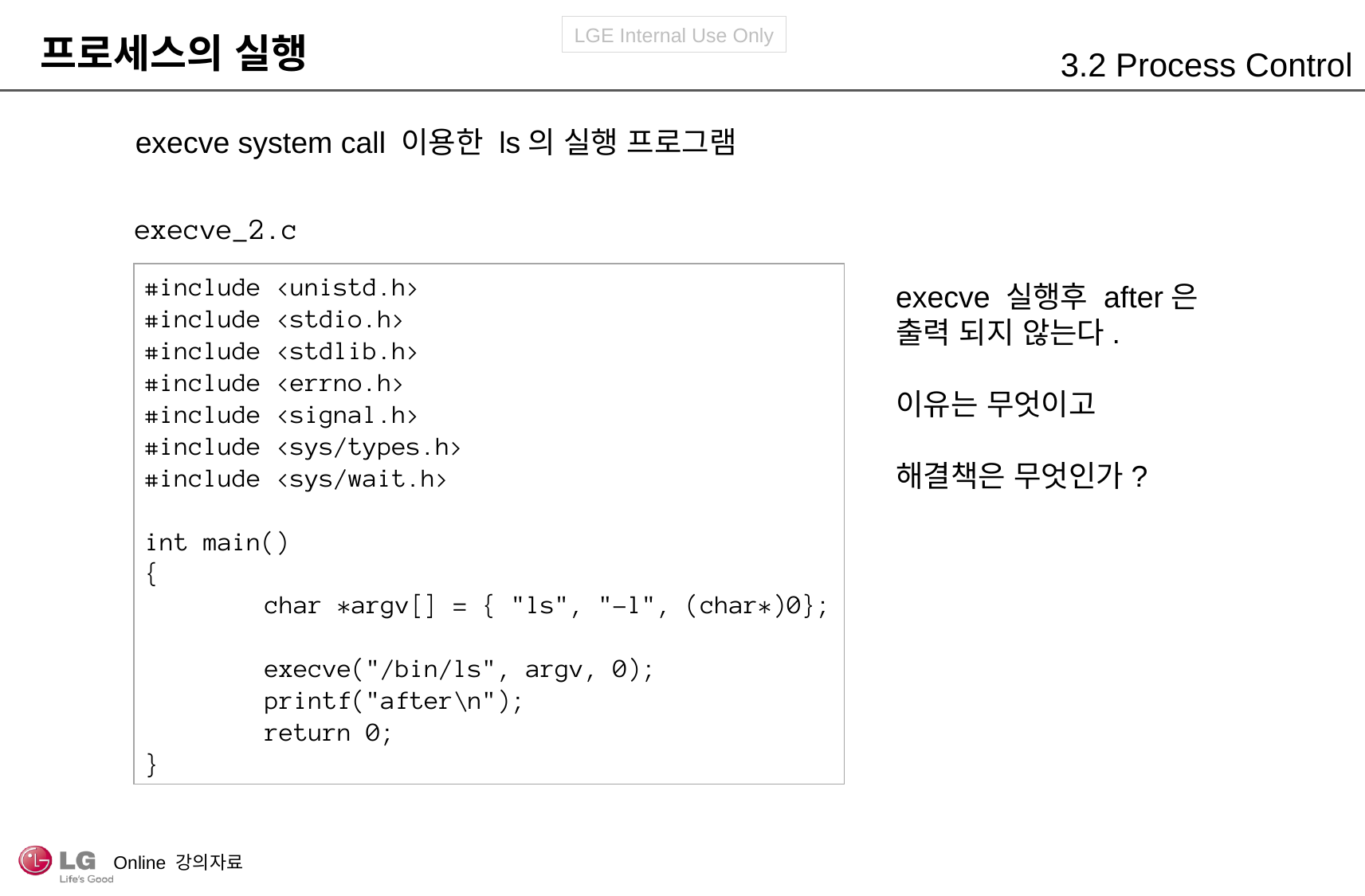

프로세스의 실행
3.2 Process Control

execve system call 이용한 ls의 실행 프로그램
execve_2.c
#include <unistd.h>
#include <stdio.h>
#include <stdlib.h>
#include <errno.h>
#include <signal.h>
#include <sys/types.h>
#include <sys/wait.h>

int main()
{
	char *argv[] = { "ls", "-l", (char*)0};

	execve("/bin/ls", argv, 0);
	printf("after\n");
	return 0;
}
execve 실행후 after은
출력 되지 않는다.

이유는 무엇이고

해결책은 무엇인가?